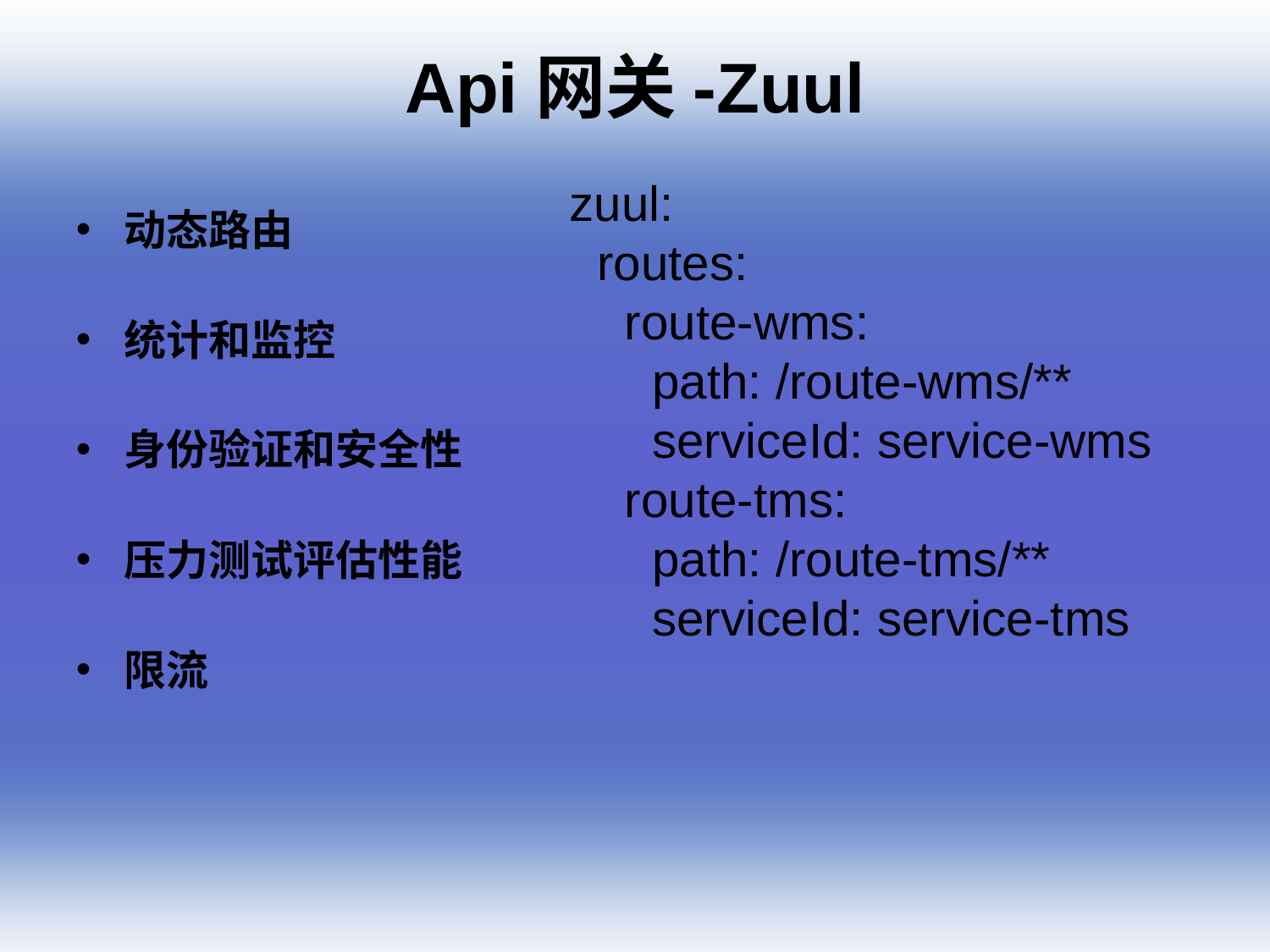

Api网关-Zuul
动态路由
统计和监控
身份验证和安全性
压力测试评估性能
限流
zuul:
  routes:
    route-wms:
      path: /route-wms/**
      serviceId: service-wms
    route-tms:
      path: /route-tms/**
      serviceId: service-tms